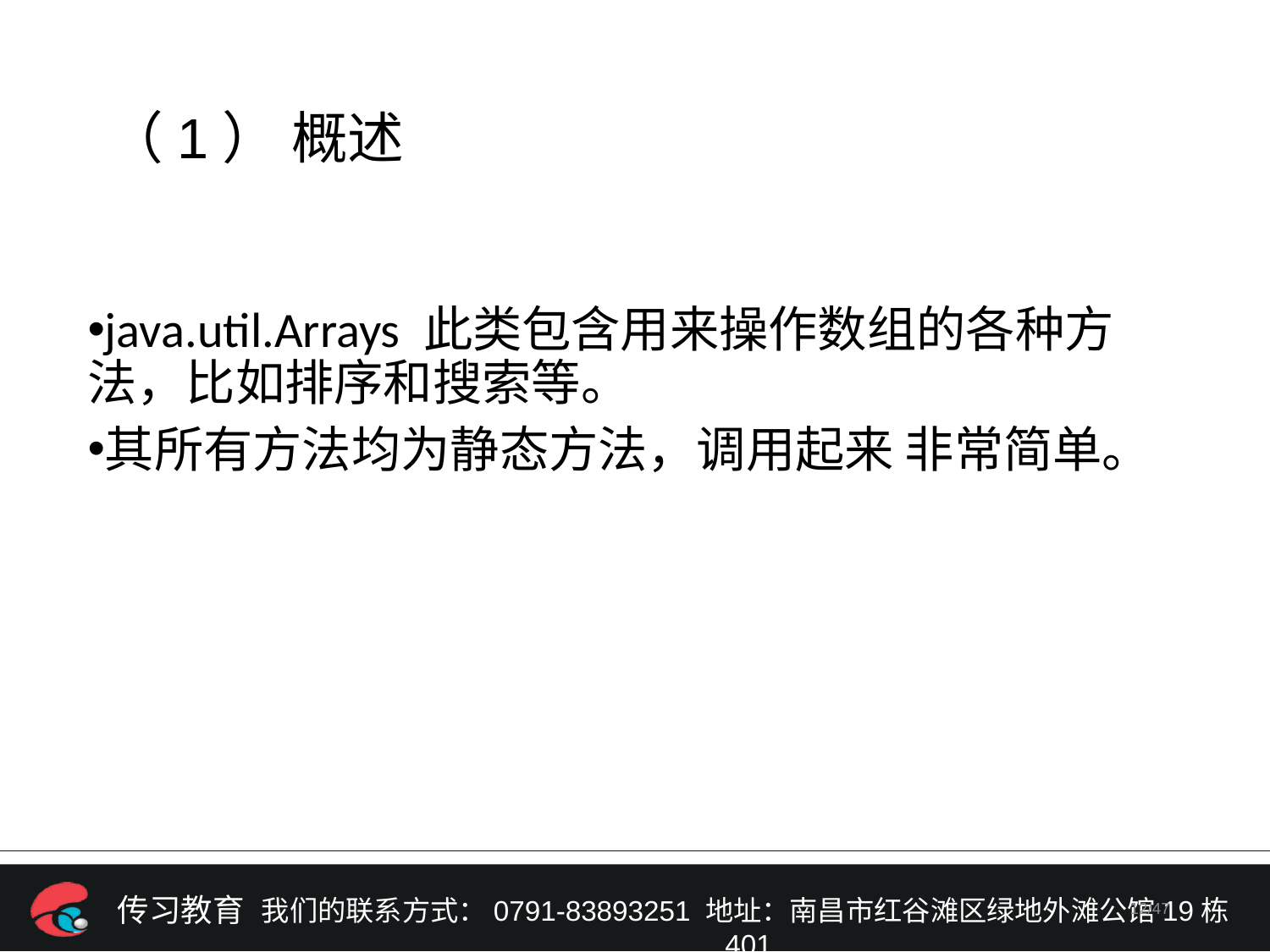

（1） 概述

java.util.Arrays 此类包含用来操作数组的各种方法，比如排序和搜索等。
其所有方法均为静态方法，调用起来 非常简单。
12/47